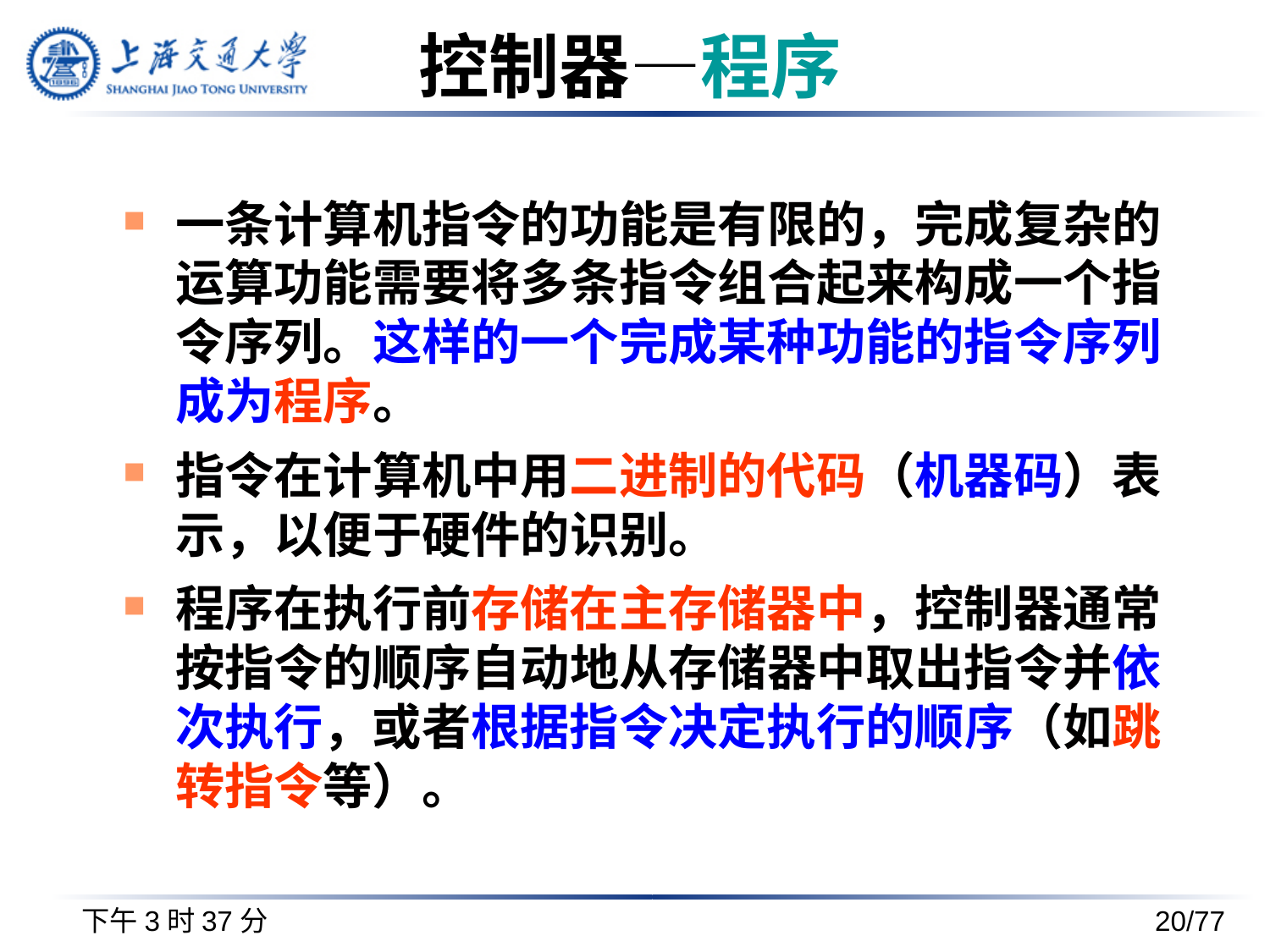

控制器—程序
一条计算机指令的功能是有限的，完成复杂的运算功能需要将多条指令组合起来构成一个指令序列。这样的一个完成某种功能的指令序列成为程序。
指令在计算机中用二进制的代码（机器码）表示，以便于硬件的识别。
程序在执行前存储在主存储器中，控制器通常按指令的顺序自动地从存储器中取出指令并依次执行，或者根据指令决定执行的顺序（如跳转指令等）。
下午3时37分
20/77